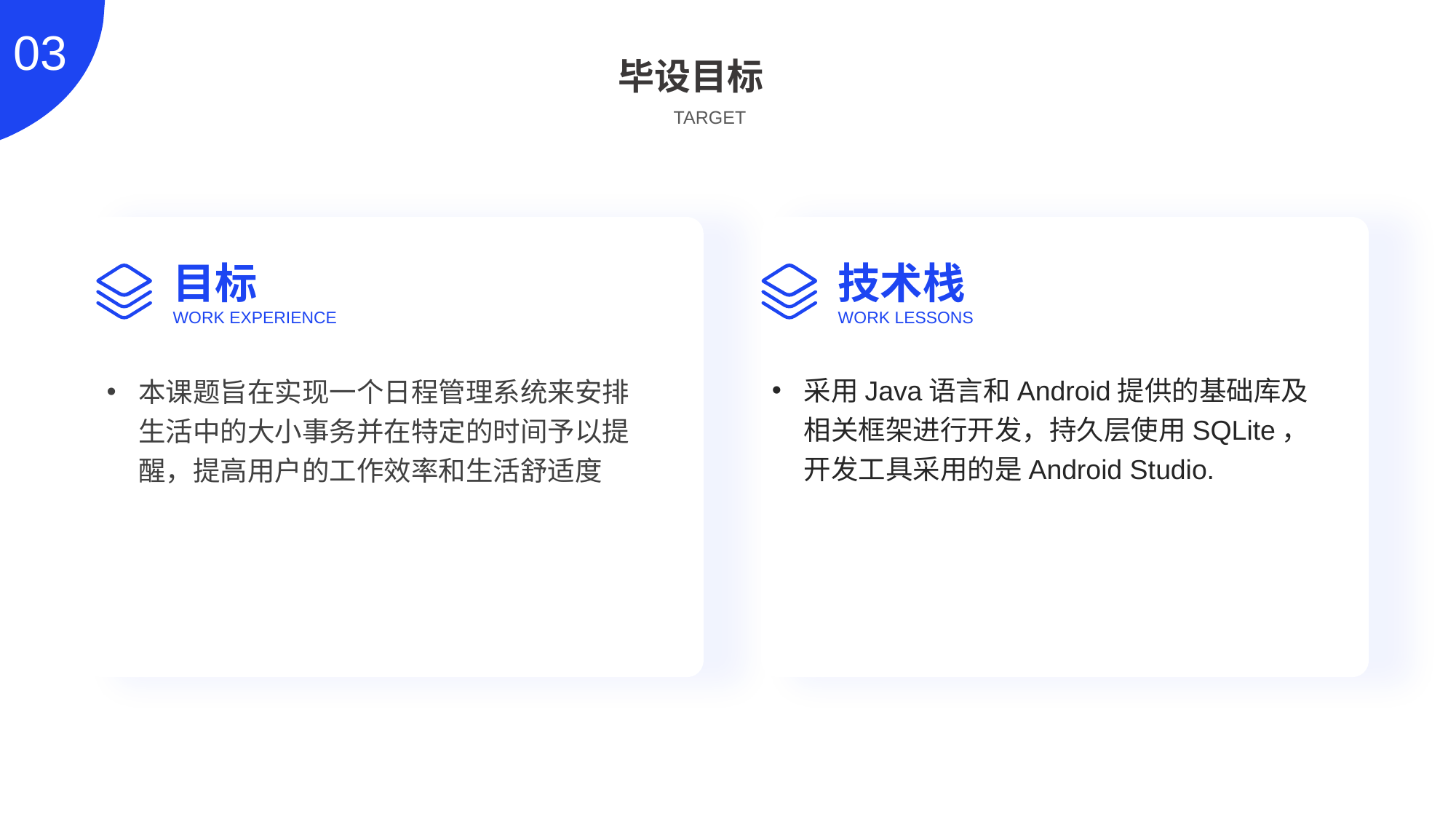

03
毕设目标
TARGET

目标
技术栈

WORK EXPERIENCE
WORK LESSONS
采用Java语言和Android提供的基础库及相关框架进行开发，持久层使用SQLite，开发工具采用的是Android Studio.

本课题旨在实现一个日程管理系统来安排生活中的大小事务并在特定的时间予以提醒，提高用户的工作效率和生活舒适度